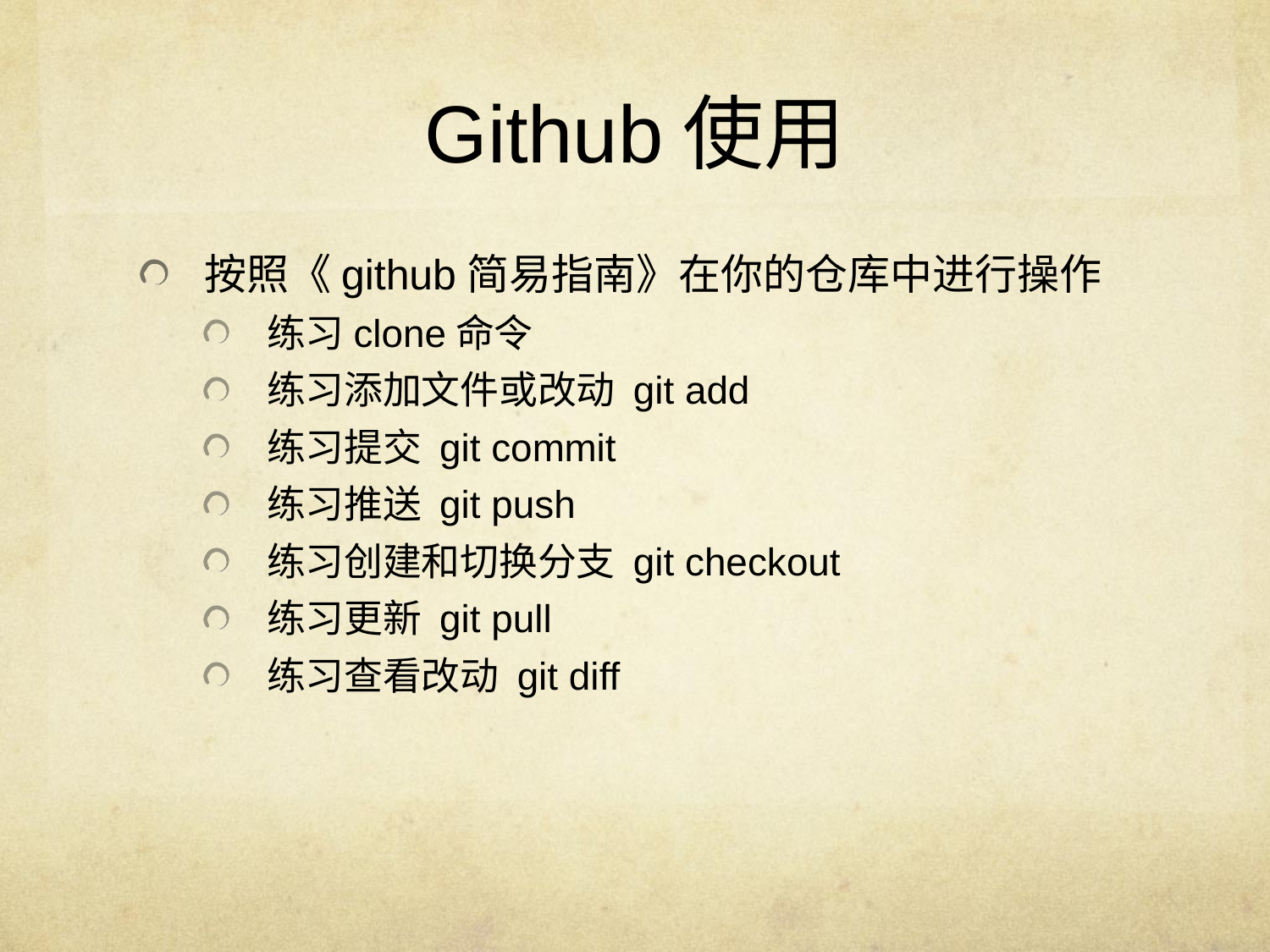

# Github使用
按照《github简易指南》在你的仓库中进行操作
练习clone命令
练习添加文件或改动 git add
练习提交 git commit
练习推送 git push
练习创建和切换分支 git checkout
练习更新 git pull
练习查看改动 git diff